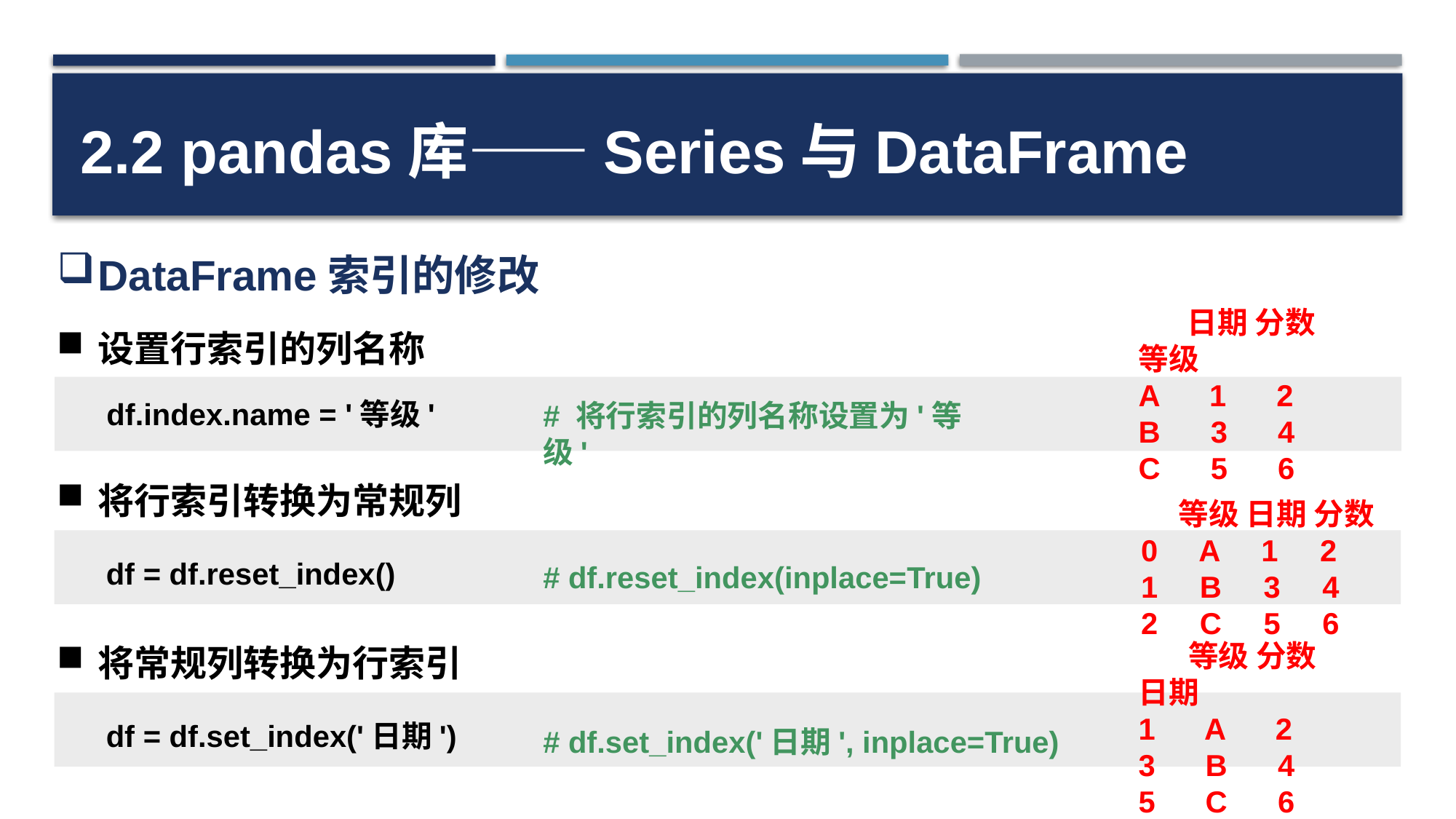

2.2 pandas库——Series与DataFrame
DataFrame索引的修改
      日期 分数
等级
A      1      2
B      3      4
C      5      6
设置行索引的列名称

df.index.name = '等级'
# 将行索引的列名称设置为'等级'
将行索引转换为常规列
     等级 日期 分数
0     A     1     2
1     B     3     4
2     C     5     6

# df.reset_index(inplace=True)
df = df.reset_index()
将常规列转换为行索引
       等级 分数
日期
1      A      2
3      B      4
5      C      6

df = df.set_index('日期')
# df.set_index('日期', inplace=True)
33